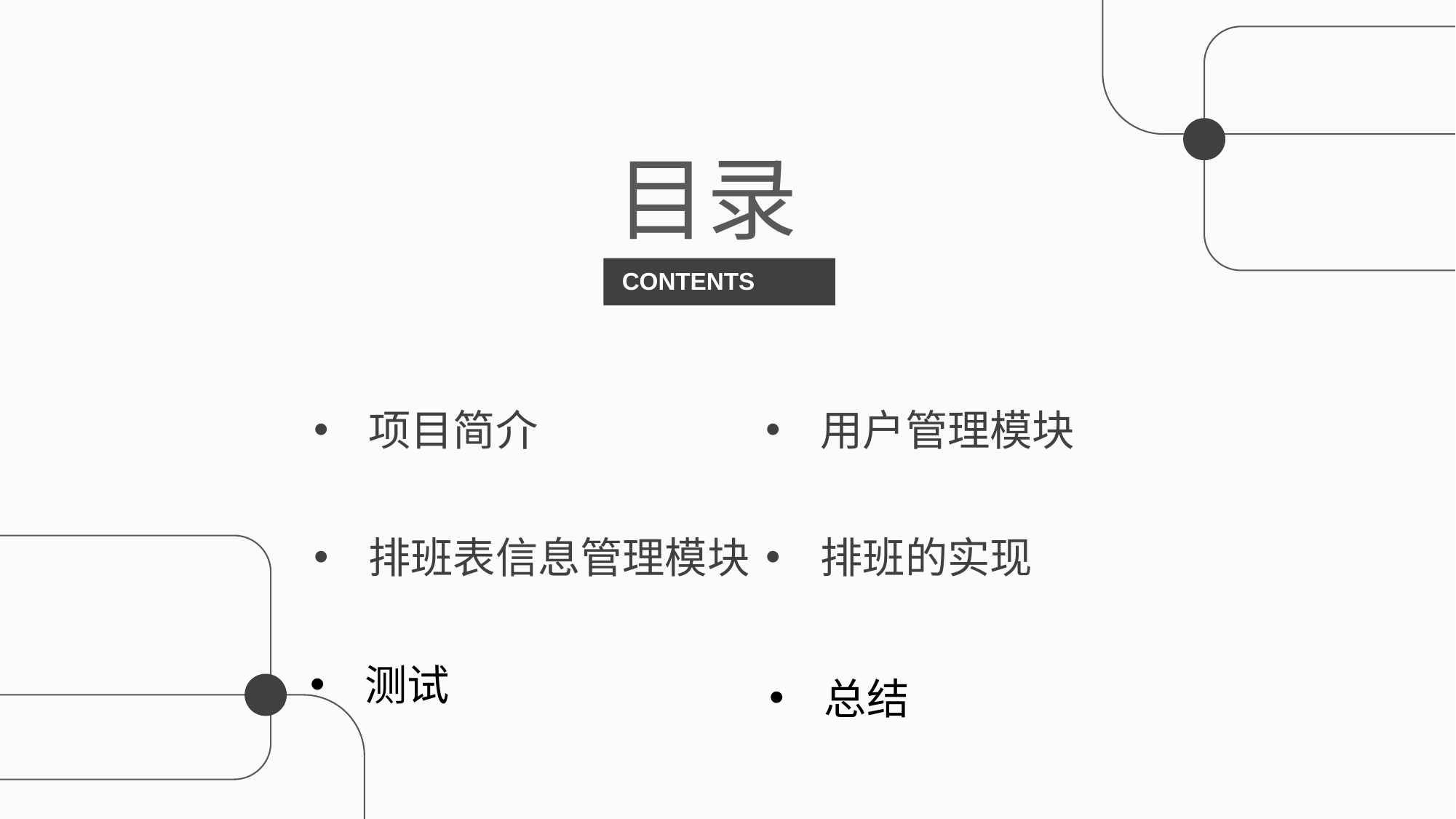

行业PPT模板http://www.1ppt.com/hangye/

目录

CONTENTS
用户管理模块
排班的实现
项目简介
排班表信息管理模块

测试
总结